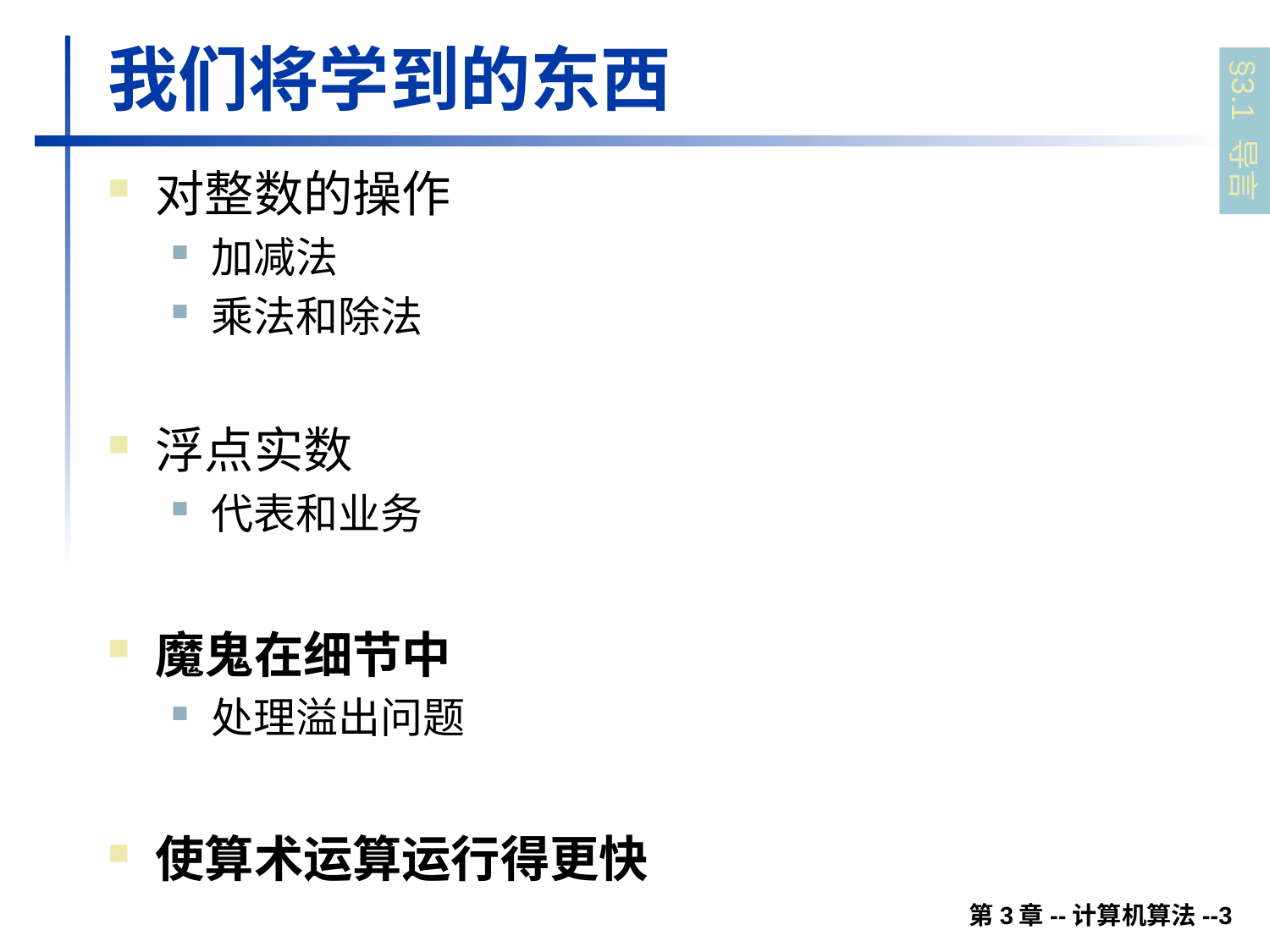

# 我们将学到的东西
§3.1 导言
对整数的操作
加减法
乘法和除法

浮点实数
代表和业务

魔鬼在细节中
处理溢出问题

使算术运算运行得更快

第3章--计算机算法--3